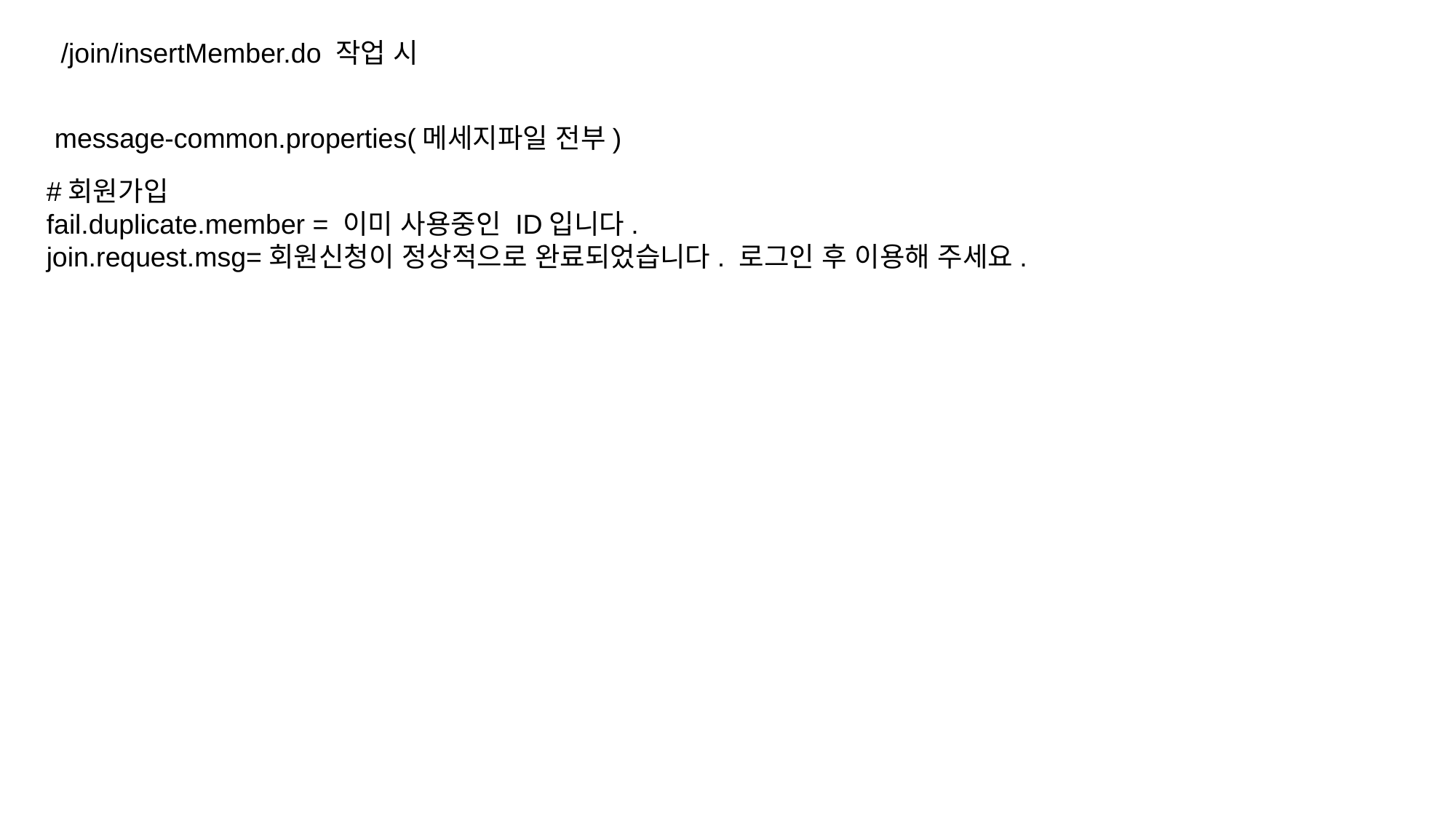

/join/insertMember.do 작업 시
message-common.properties(메세지파일 전부)
#회원가입
fail.duplicate.member = 이미 사용중인 ID입니다.
join.request.msg=회원신청이 정상적으로 완료되었습니다. 로그인 후 이용해 주세요.